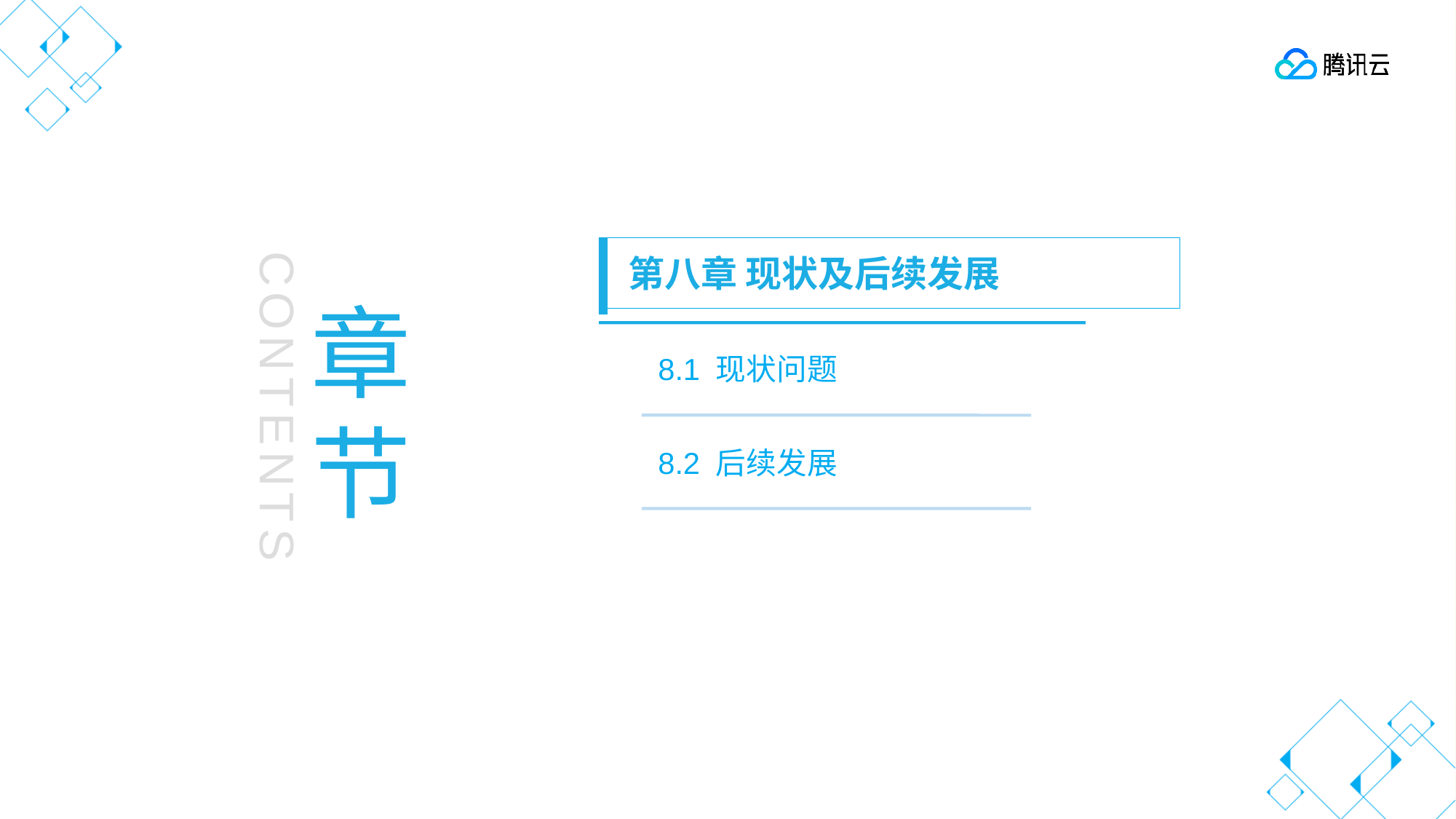

第八章 现状及后续发展
章节

第一章 云计算发展历史
8.1 现状问题
CONTENTS

8.2 后续发展